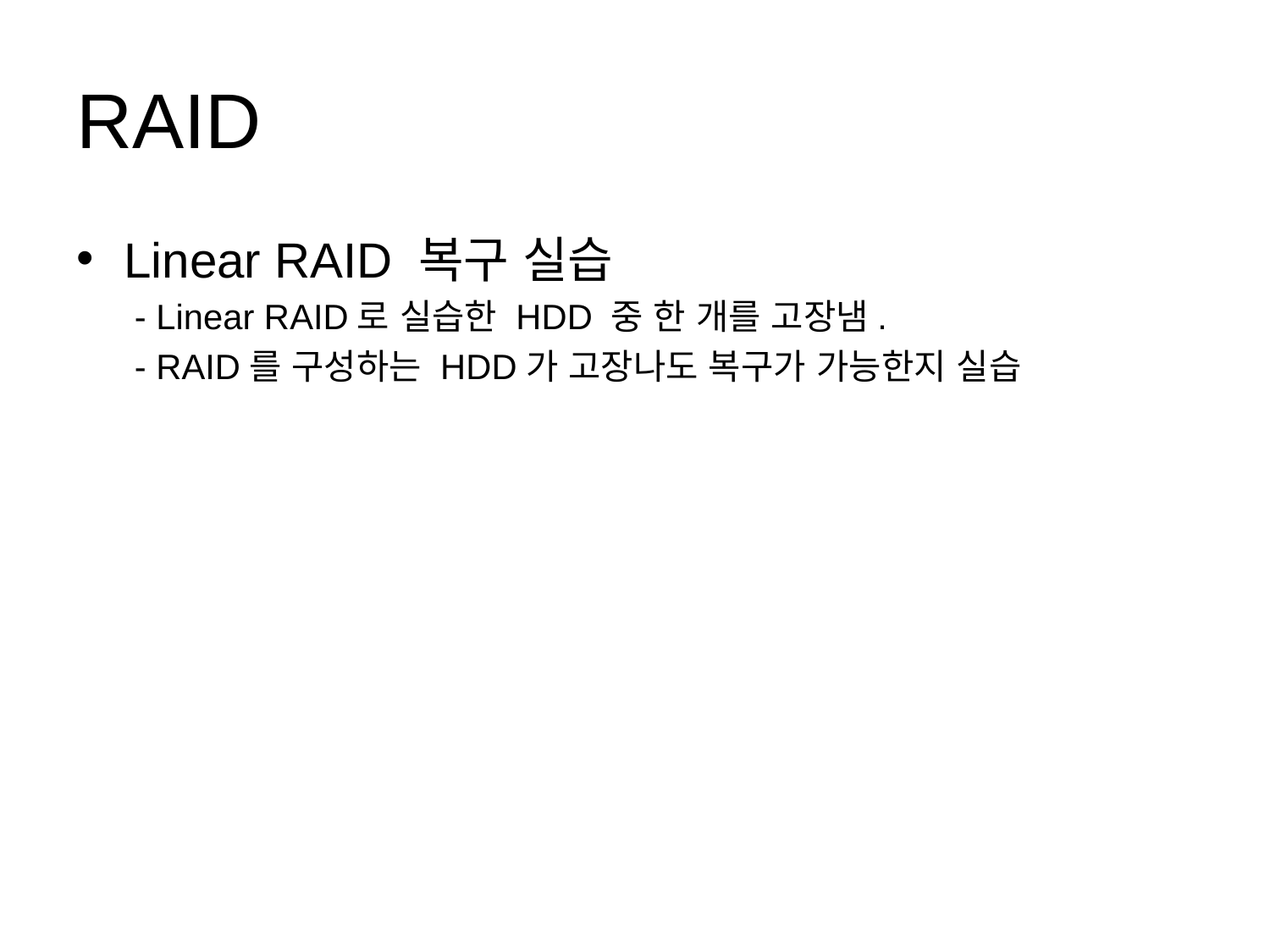

# RAID
Linear RAID 복구 실습
      - Linear RAID로 실습한 HDD 중 한 개를 고장냄.
      - RAID를 구성하는 HDD가 고장나도 복구가 가능한지 실습